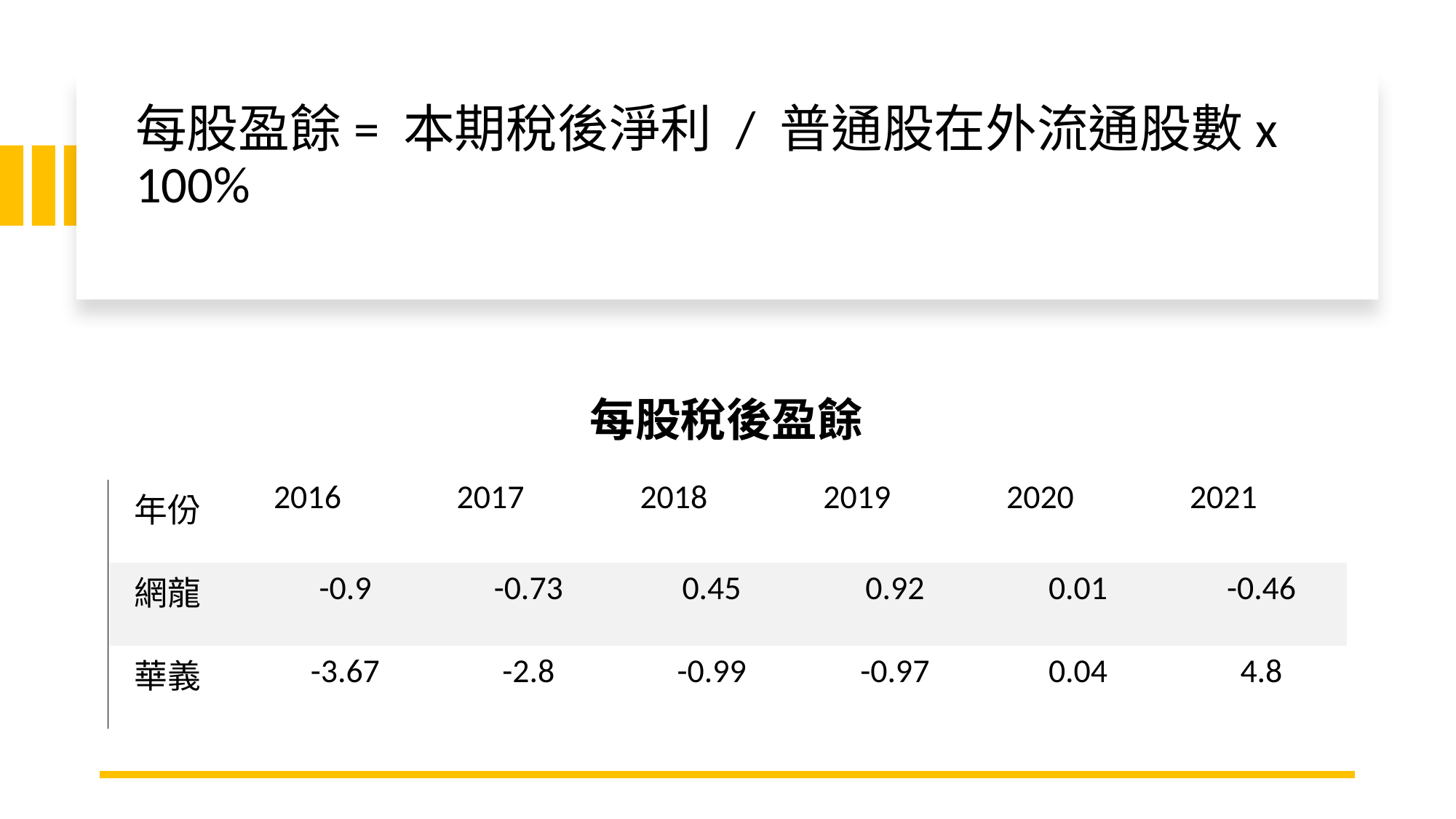

# 每股盈餘= 本期稅後淨利 / 普通股在外流通股數x 100%

| 每股稅後盈餘 |  |  |  |  |  |  |
| --- | --- | --- | --- | --- | --- | --- |
| 年份 | 2016 | 2017 | 2018 | 2019 | 2020 | 2021 |
| 網龍 | -0.9 | -0.73 | 0.45 | 0.92 | 0.01 | -0.46 |
| 華義 | -3.67 | -2.8 | -0.99 | -0.97 | 0.04 | 4.8 |